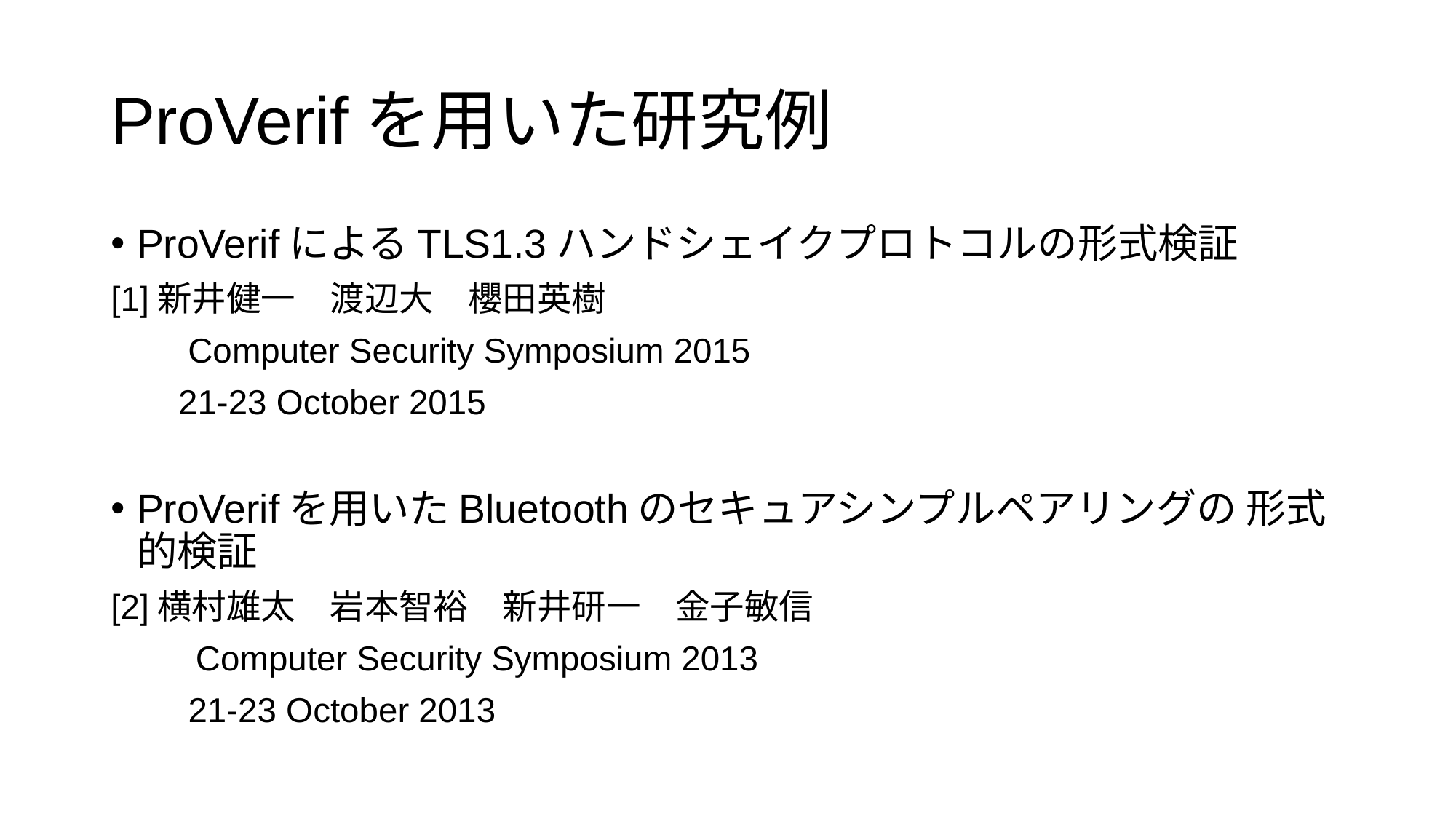

# ProVerifを用いた研究例
ProVerifによるTLS1.3ハンドシェイクプロトコルの形式検証
[1]新井健一　渡辺大　櫻田英樹
　　Computer Security Symposium 2015
       21-23 October 2015

ProVerifを用いたBluetoothのセキュアシンプルペアリングの 形式的検証
[2]横村雄太　岩本智裕　新井研一　金子敏信
　　 Computer Security Symposium 2013
        21-23 October 2013